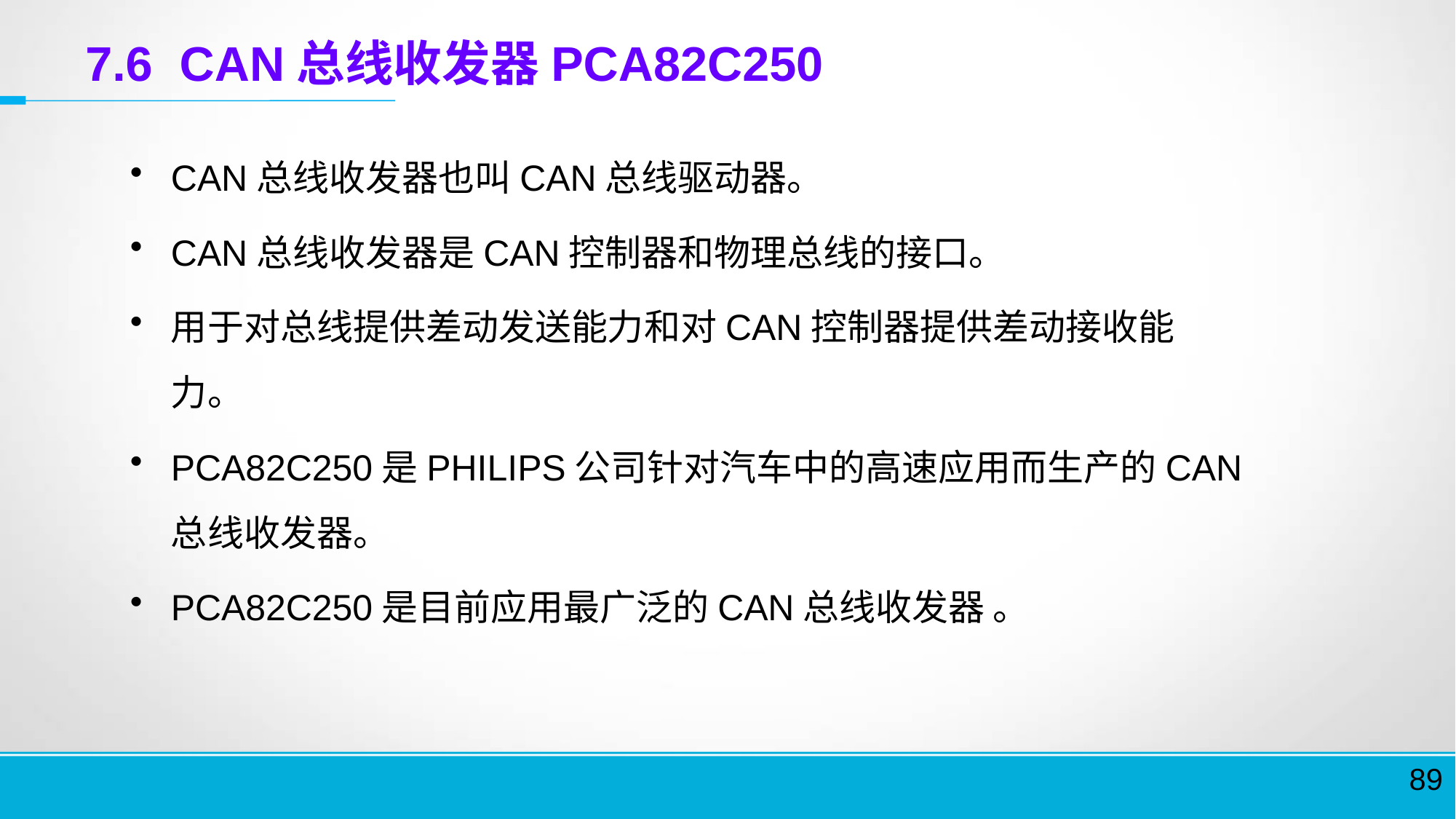

# 7.6  CAN总线收发器PCA82C250
CAN总线收发器也叫CAN总线驱动器。
CAN总线收发器是CAN控制器和物理总线的接口。
用于对总线提供差动发送能力和对CAN控制器提供差动接收能力。
PCA82C250是PHILIPS公司针对汽车中的高速应用而生产的CAN总线收发器。
PCA82C250是目前应用最广泛的CAN总线收发器 。
89